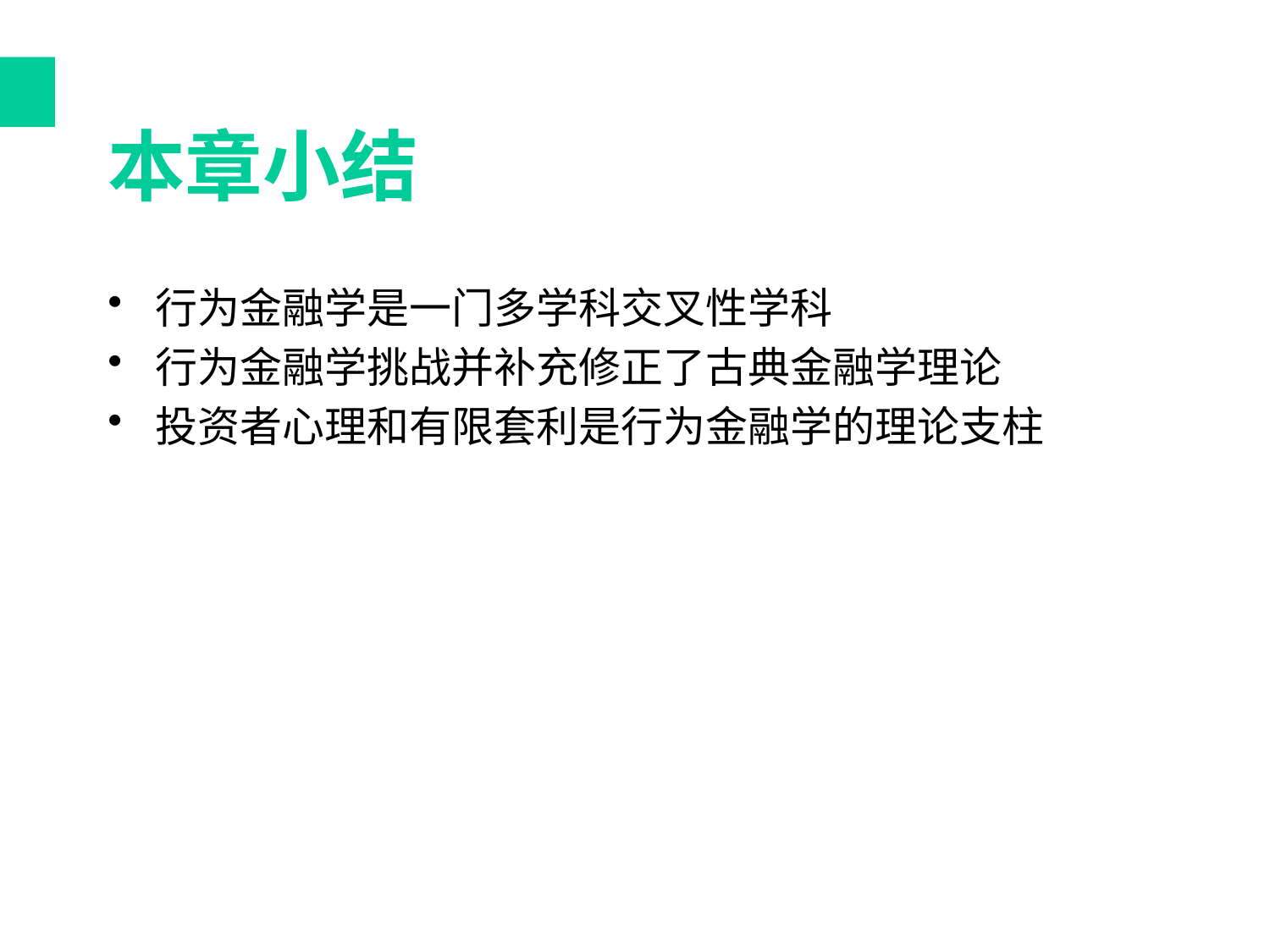

# 本章小结
行为金融学是一门多学科交叉性学科
行为金融学挑战并补充修正了古典金融学理论
投资者心理和有限套利是行为金融学的理论支柱

37